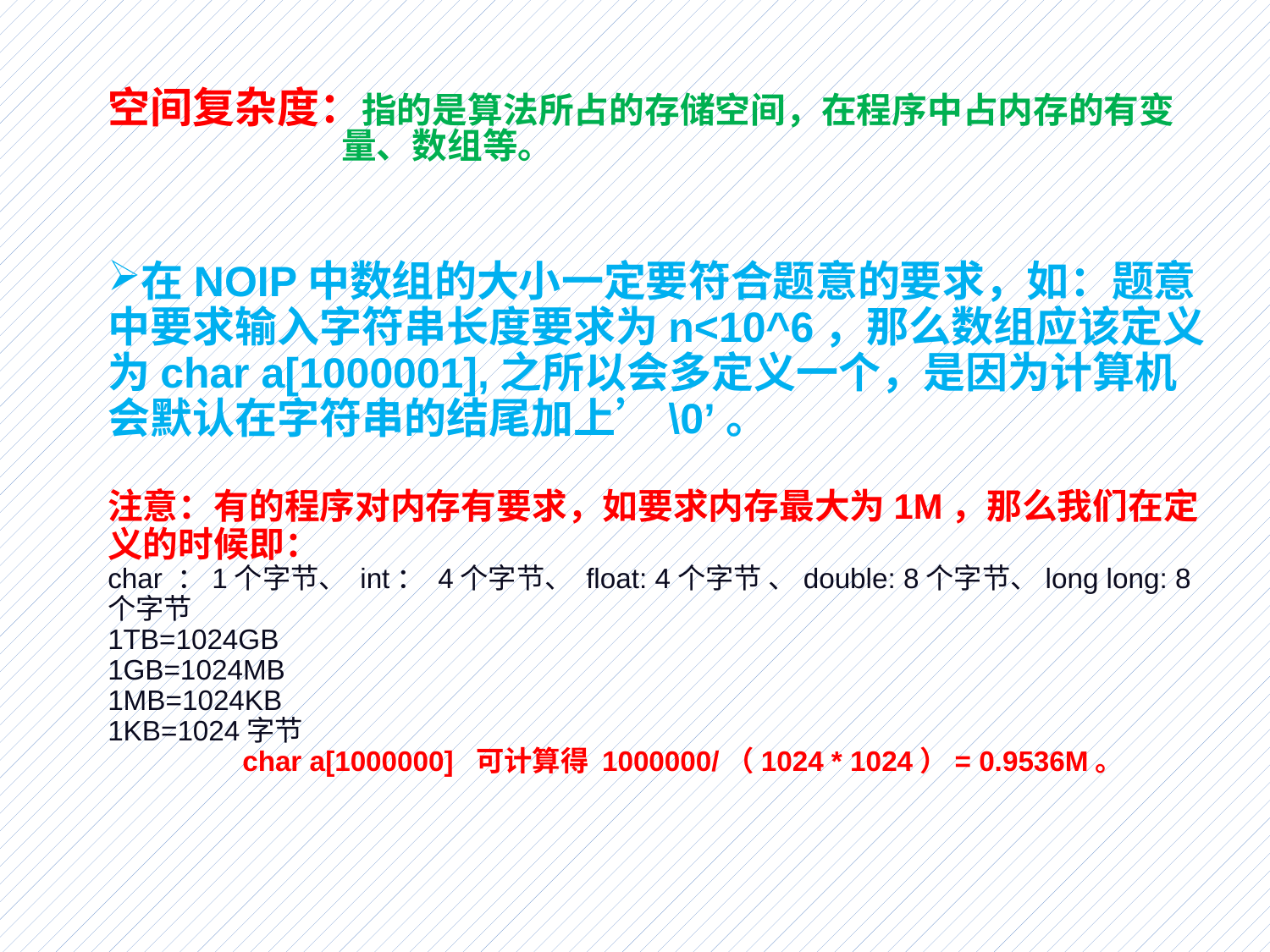

空间复杂度：指的是算法所占的存储空间，在程序中占内存的有变
                            量、数组等。

在NOIP中数组的大小一定要符合题意的要求，如：题意中要求输入字符串长度要求为n<10^6，那么数组应该定义为char a[1000001],之所以会多定义一个，是因为计算机会默认在字符串的结尾加上’\0’。

注意：有的程序对内存有要求，如要求内存最大为1M，那么我们在定义的时候即：
char ：1个字节、 int： 4个字节、 float: 4个字节 、double: 8个字节、long long: 8个字节
1TB=1024GB 
1GB=1024MB 
1MB=1024KB 
1KB=1024字节
	 char a[1000000]  可计算得 1000000/（1024 * 1024）= 0.9536M。